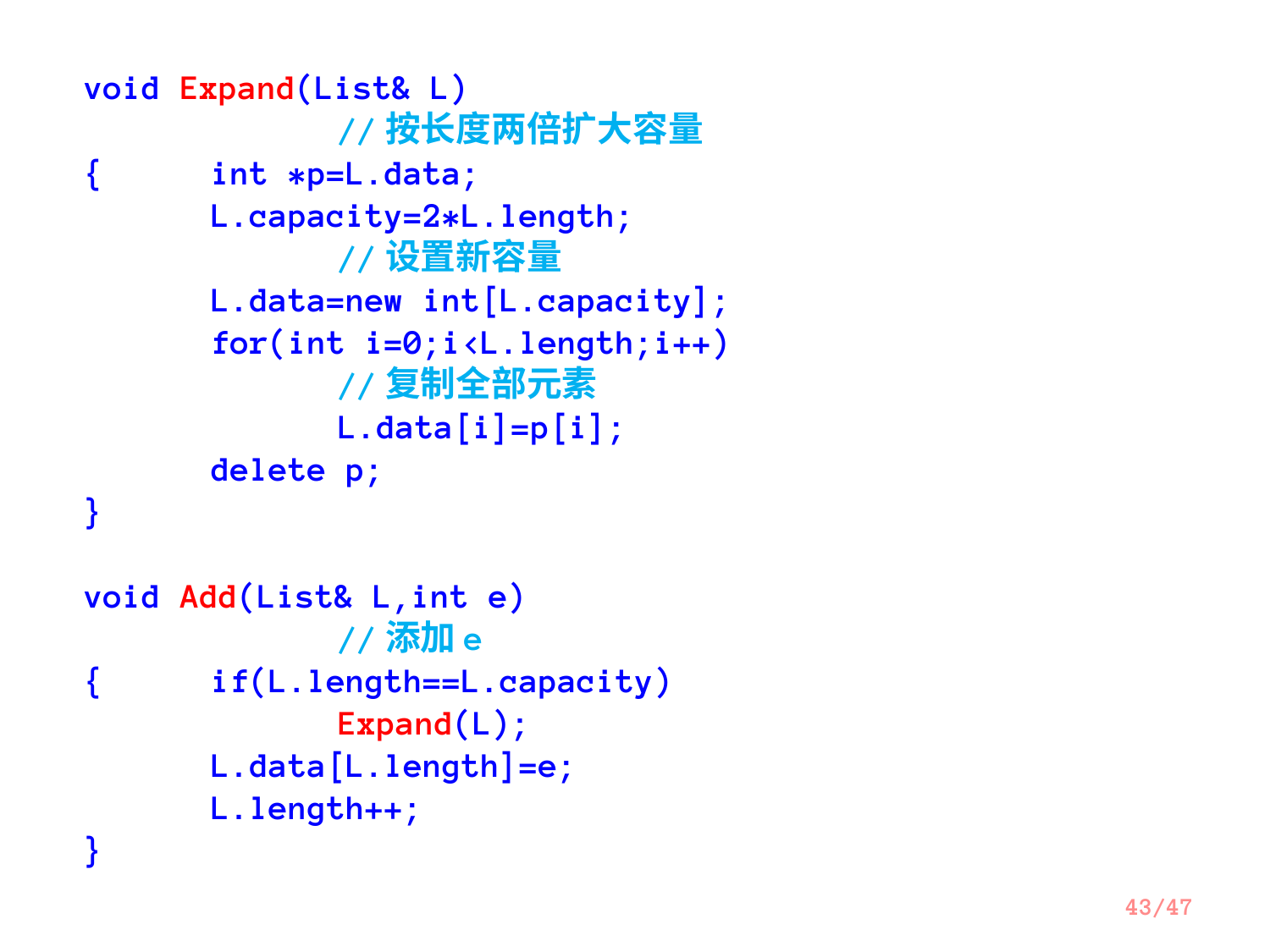

void Expand(List& L)							//按长度两倍扩大容量
{	int *p=L.data;
	L.capacity=2*L.length;						//设置新容量
	L.data=new int[L.capacity];
	for(int i=0;i<L.length;i++)					//复制全部元素
		L.data[i]=p[i];
	delete p;
}

void Add(List& L,int e)							//添加e
{	if(L.length==L.capacity)
		Expand(L);
	L.data[L.length]=e;
	L.length++;
}
要求分析调用Add(e)算法的时间复杂度。
43/47